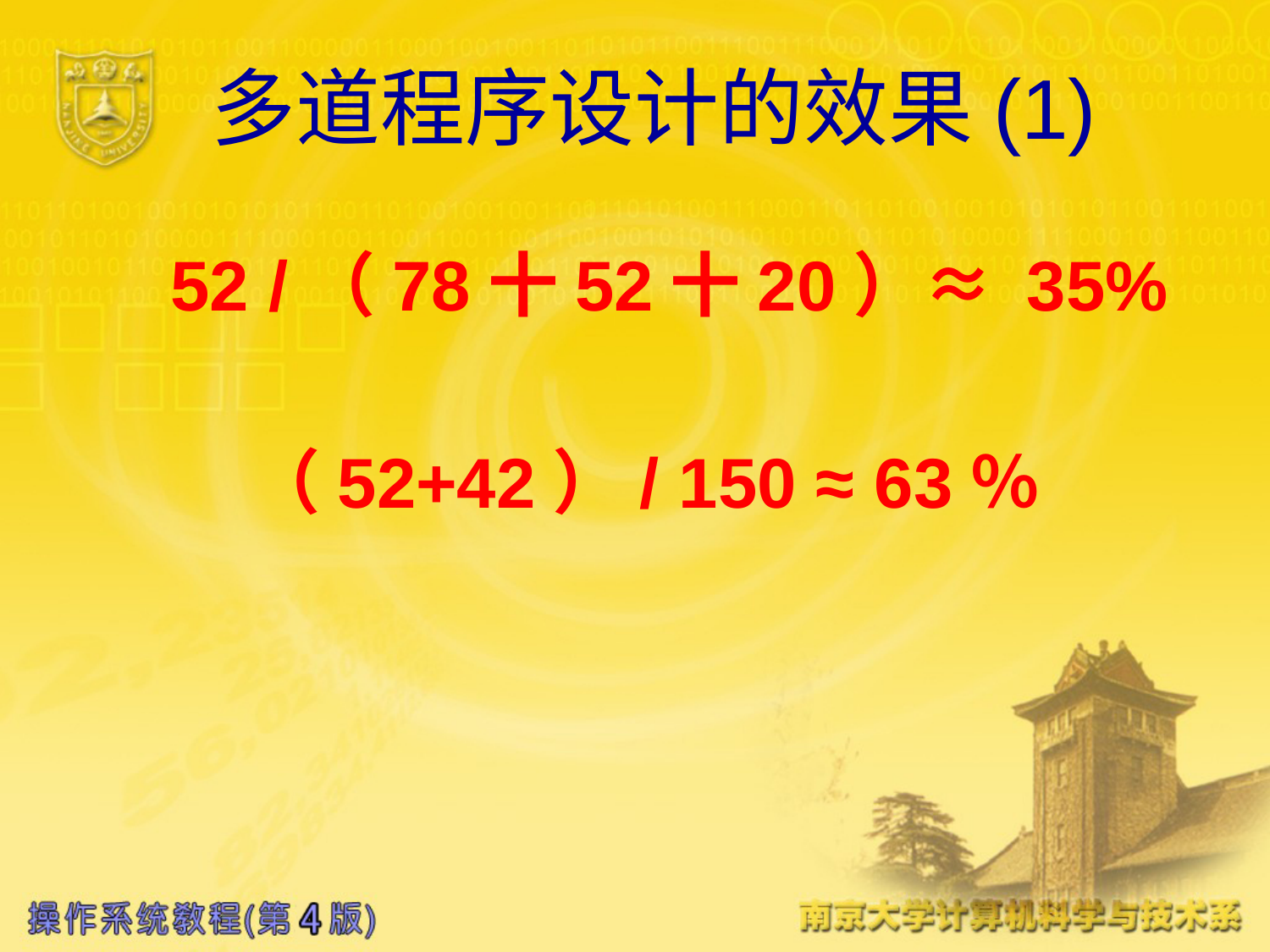

# 多道程序设计的效果(1)
52 /（78十52十20）≈ 35%

（52+42）/ 150 ≈ 63％